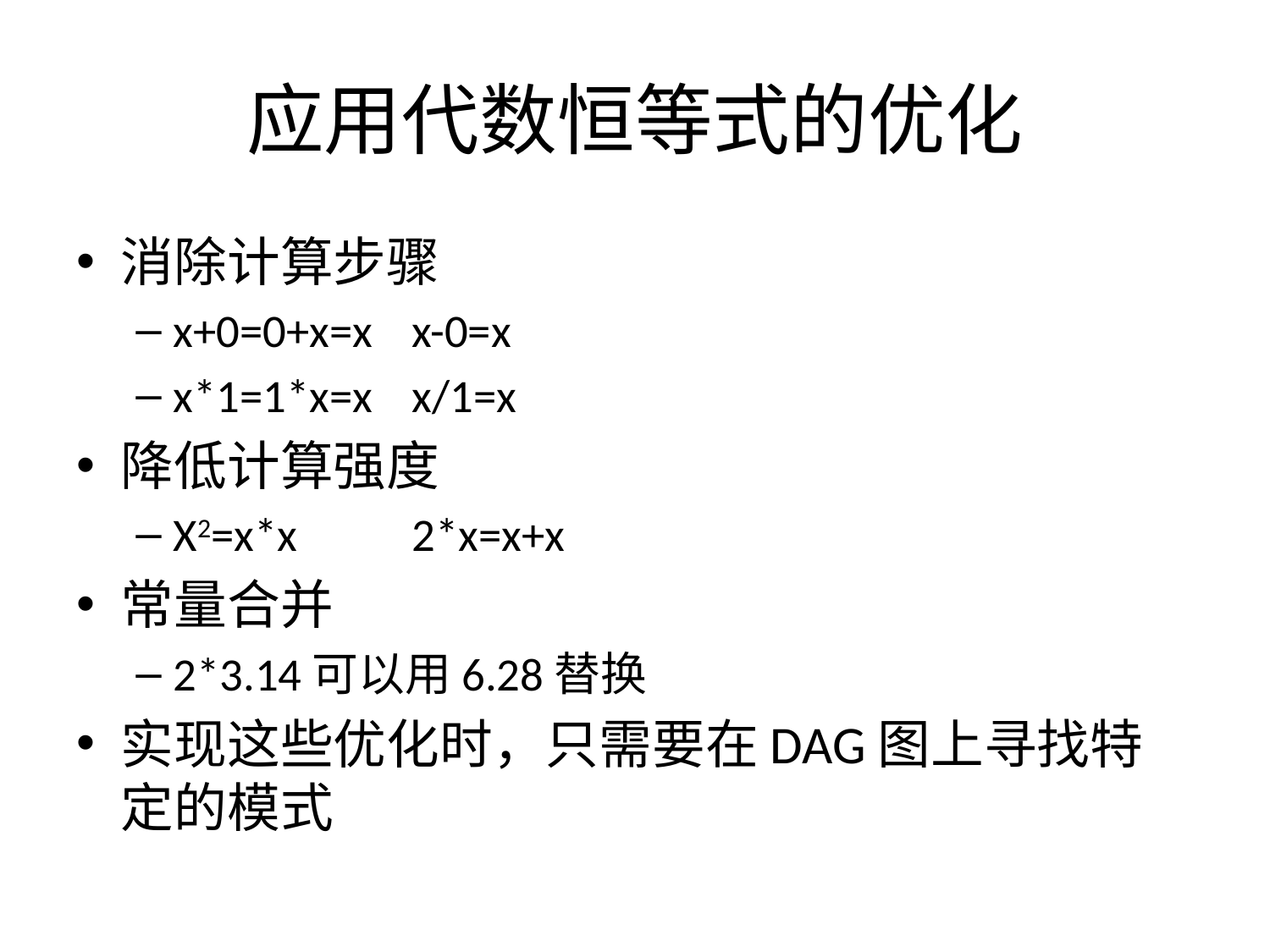

# 应用代数恒等式的优化
消除计算步骤
x+0=0+x=x		x-0=x
x*1=1*x=x		x/1=x
降低计算强度
X2=x*x		2*x=x+x
常量合并
2*3.14可以用6.28替换
实现这些优化时，只需要在DAG图上寻找特定的模式